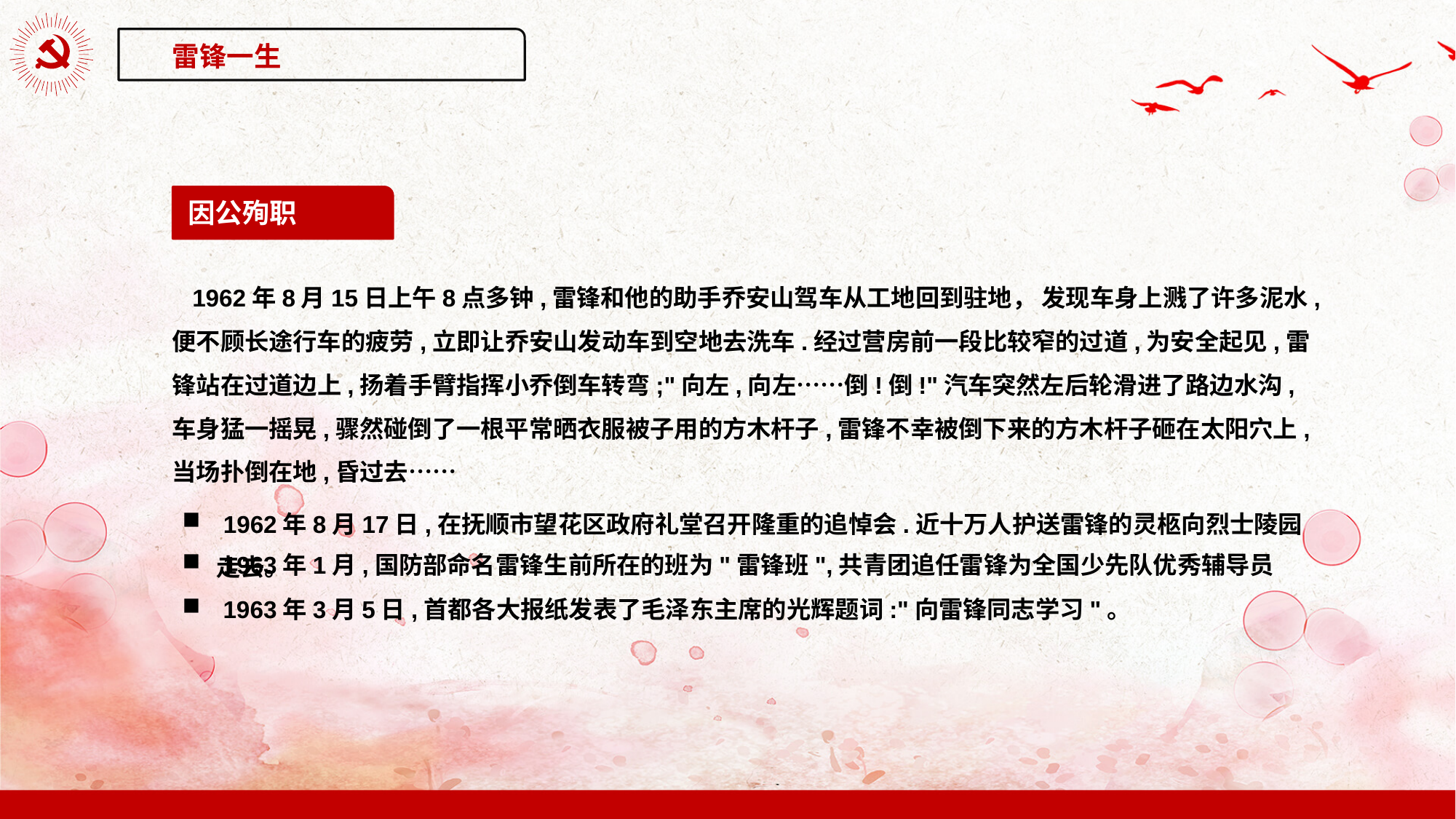

雷锋一生

因公殉职
   1962年8月15日上午8点多钟,雷锋和他的助手乔安山驾车从工地回到驻地， 发现车身上溅了许多泥水,便不顾长途行车的疲劳,立即让乔安山发动车到空地去洗车.经过营房前一段比较窄的过道,为安全起见,雷锋站在过道边上,扬着手臂指挥小乔倒车转弯;"向左,向左……倒!倒!"汽车突然左后轮滑进了路边水沟,车身猛一摇晃,骤然碰倒了一根平常晒衣服被子用的方木杆子,雷锋不幸被倒下来的方木杆子砸在太阳穴上,当场扑倒在地,昏过去……
 1962年8月17日,在抚顺市望花区政府礼堂召开隆重的追悼会.近十万人护送雷锋的灵柩向烈士陵园走去。
 1963年1月,国防部命名雷锋生前所在的班为"雷锋班",共青团追任雷锋为全国少先队优秀辅导员
 1963年3月5日,首都各大报纸发表了毛泽东主席的光辉题词:"向雷锋同志学习"。